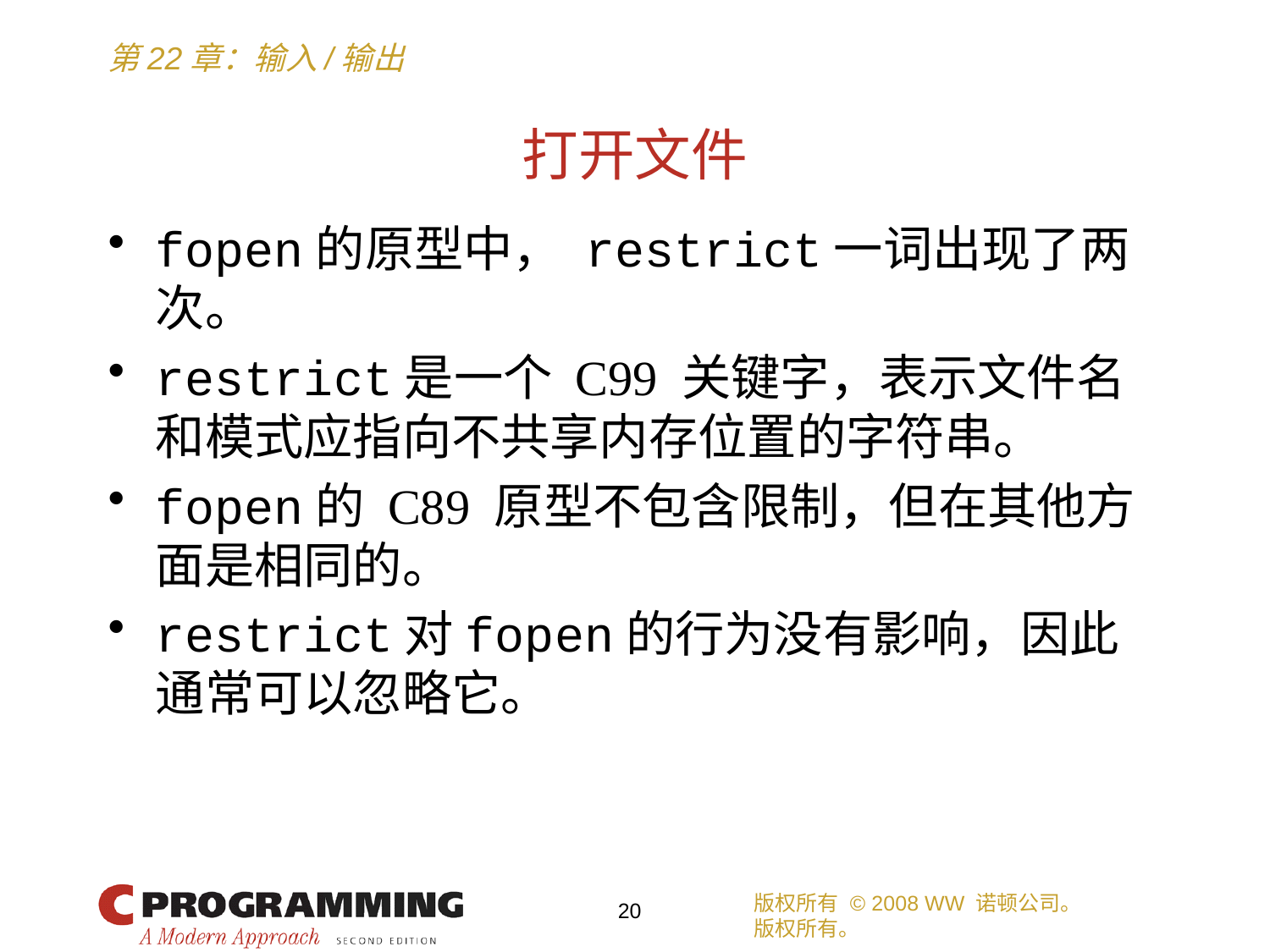

# 打开文件
fopen的原型中， restrict一词出现了两次。
restrict是一个 C99 关键字，表示文件名和模式应指向不共享内存位置的字符串。
fopen的 C89 原型不包含限制，但在其他方面是相同的。
restrict对fopen的行为没有影响，因此通常可以忽略它。
版权所有 © 2008 WW 诺顿公司。
版权所有。
20